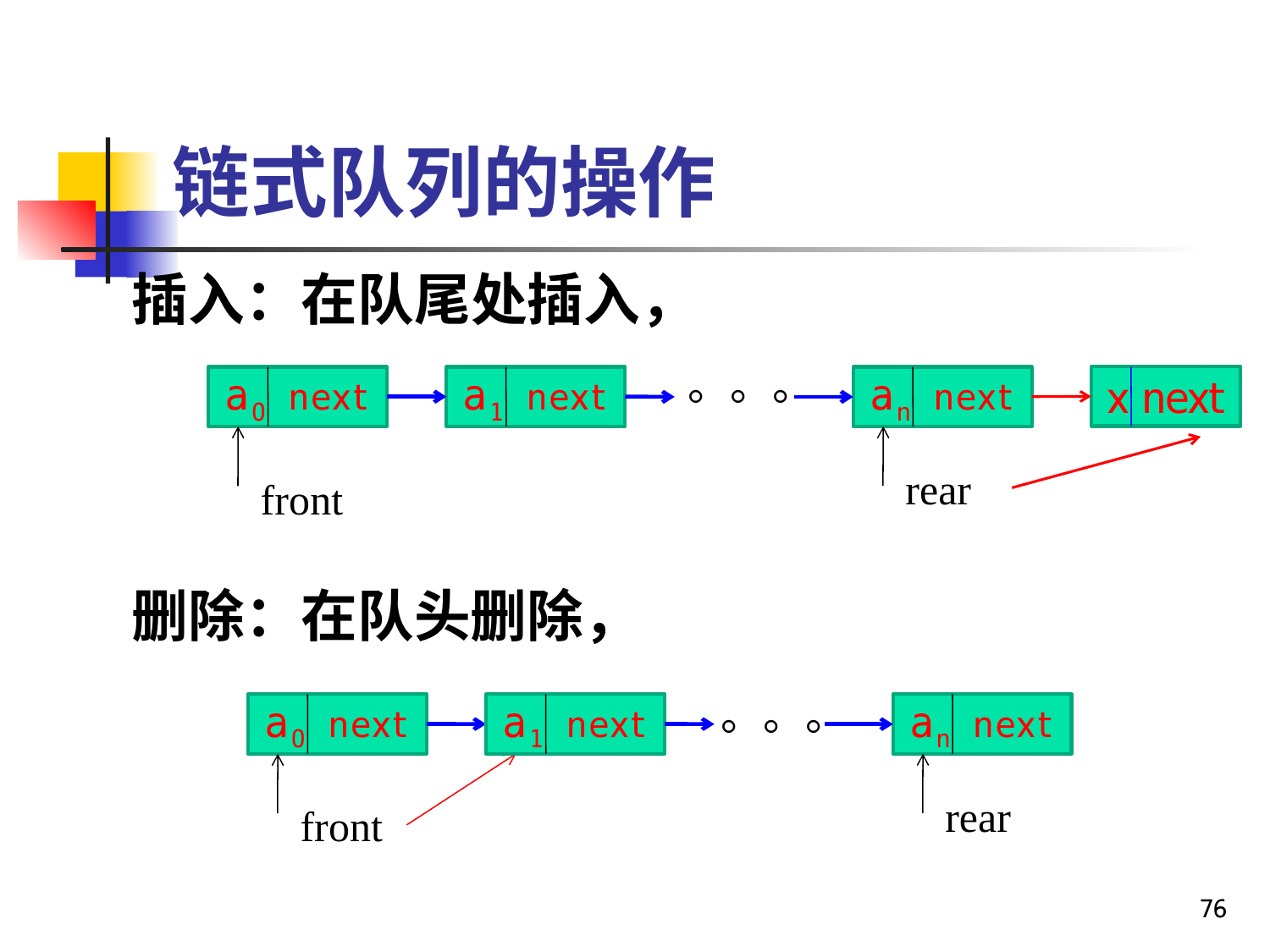

# 链式队列的操作
插入：在队尾处插入，

删除：在队头删除，
。。。
x next
a0   next
a1   next
an   next
rear
front
。。。
a0   next
a1   next
an   next
rear
front
76